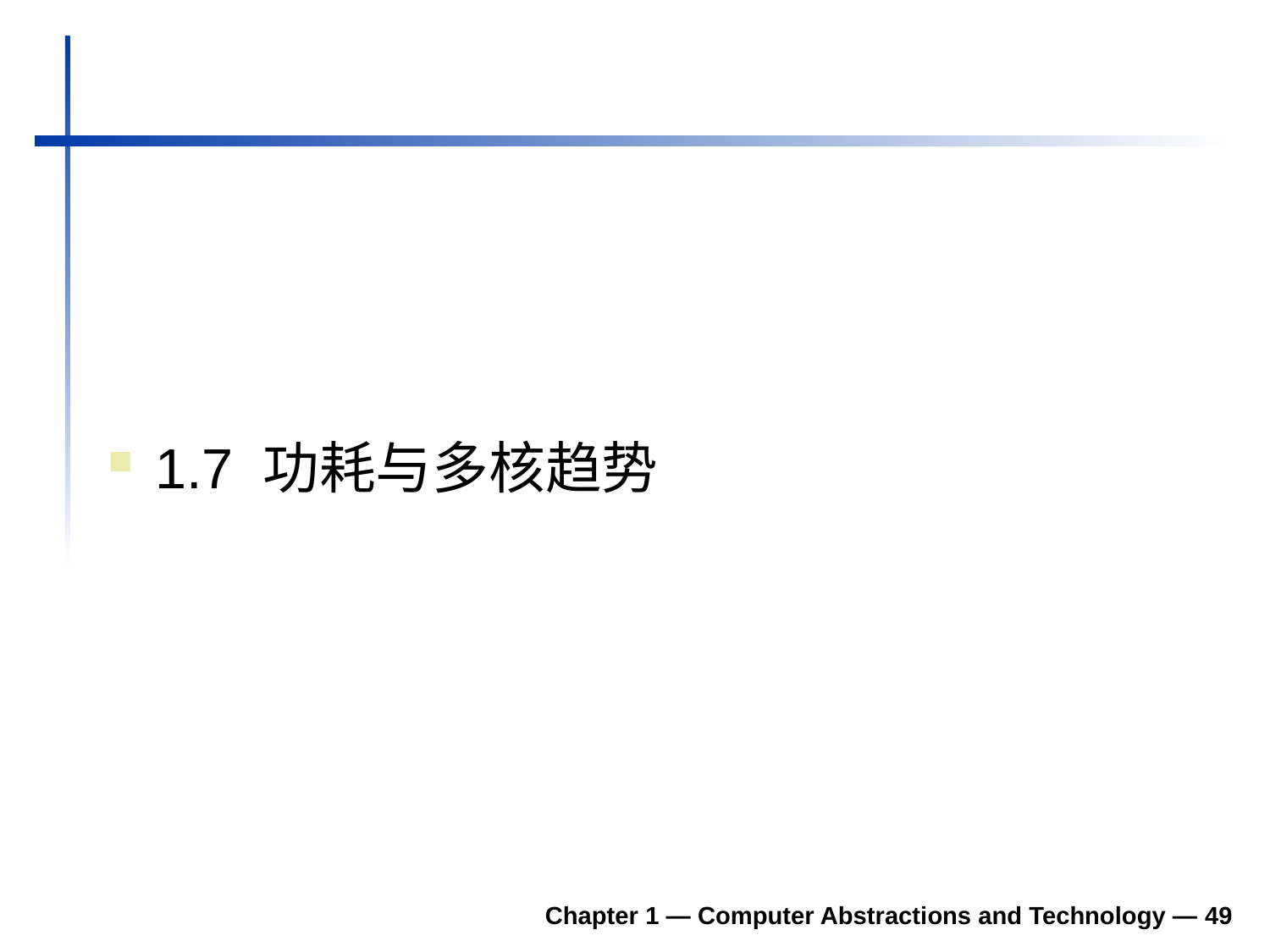

#
1.7 功耗与多核趋势
Chapter 1 — Computer Abstractions and Technology — 49